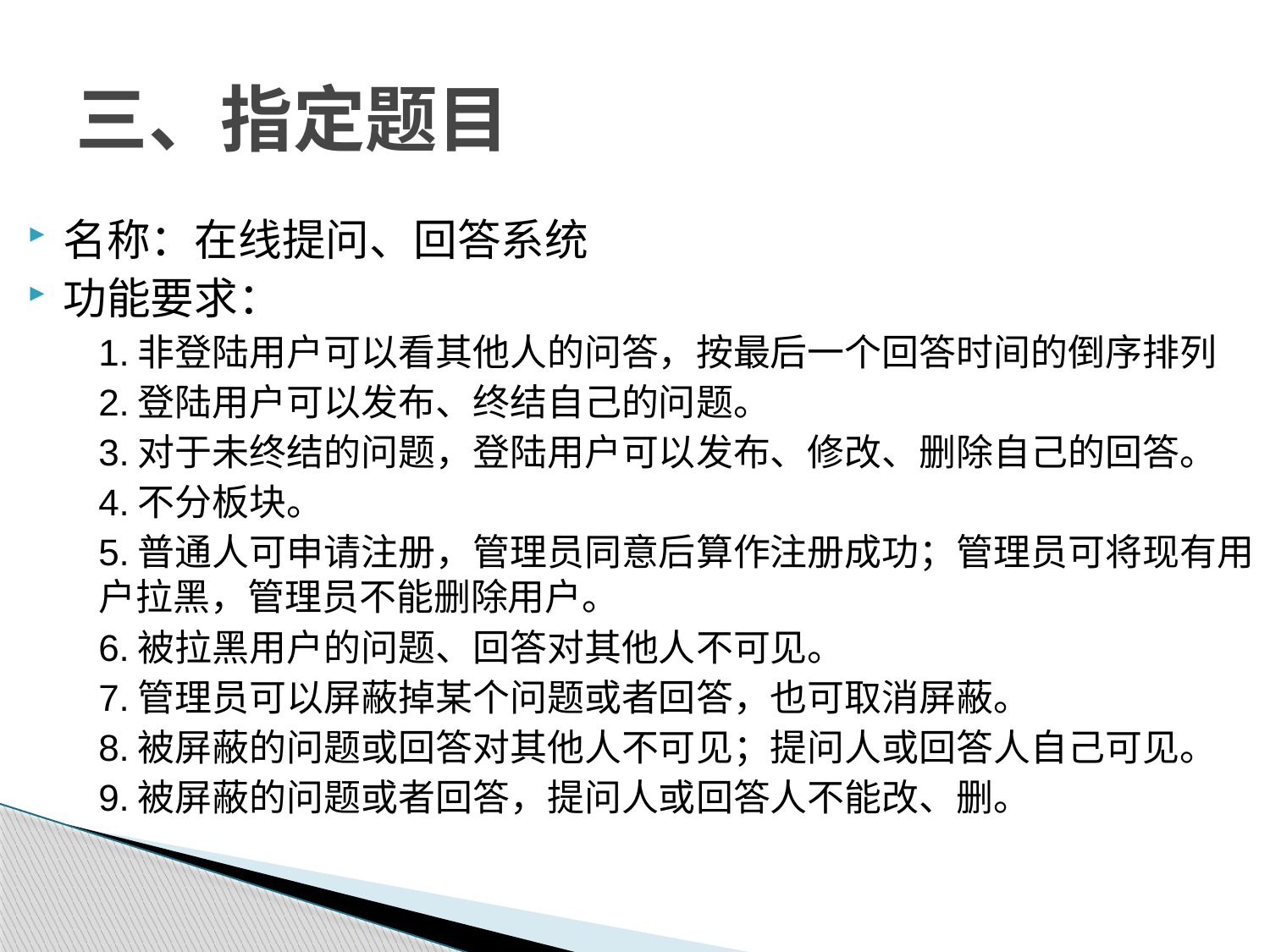

# 三、指定题目
名称：在线提问、回答系统
功能要求：
		1.非登陆用户可以看其他人的问答，按最后一个回答时间的倒序排列
		2.登陆用户可以发布、终结自己的问题。
		3.对于未终结的问题，登陆用户可以发布、修改、删除自己的回答。
		4.不分板块。
		5.普通人可申请注册，管理员同意后算作注册成功；管理员可将现有用户拉黑，管理员不能删除用户。
		6.被拉黑用户的问题、回答对其他人不可见。
		7.管理员可以屏蔽掉某个问题或者回答，也可取消屏蔽。
		8.被屏蔽的问题或回答对其他人不可见；提问人或回答人自己可见。
		9.被屏蔽的问题或者回答，提问人或回答人不能改、删。